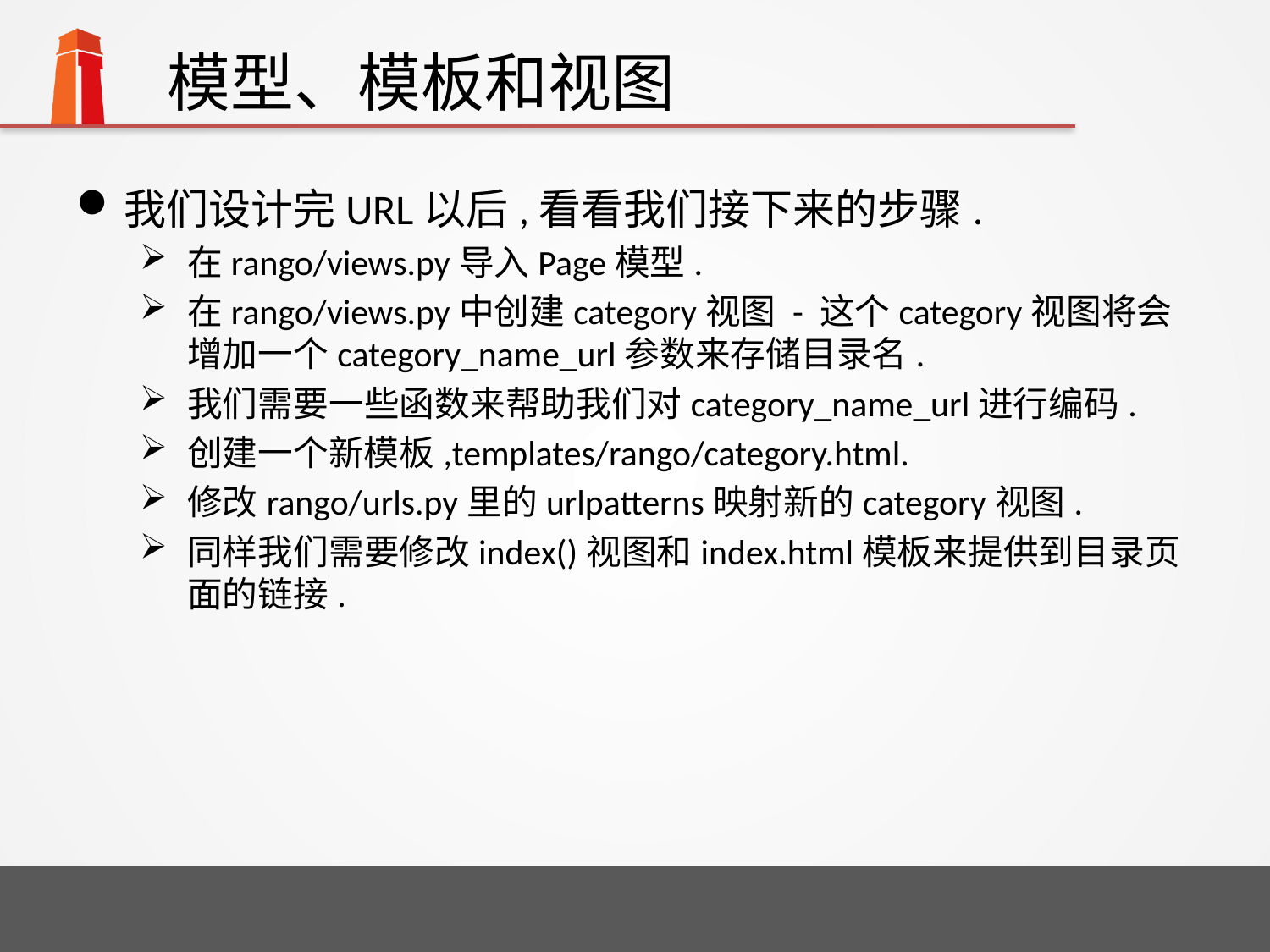

# 模型、模板和视图
我们设计完URL以后,看看我们接下来的步骤.
在rango/views.py导入Page模型.
在rango/views.py中创建category视图 - 这个category视图将会增加一个category_name_url参数来存储目录名.
我们需要一些函数来帮助我们对category_name_url进行编码.
创建一个新模板,templates/rango/category.html.
修改rango/urls.py里的urlpatterns映射新的category视图.
同样我们需要修改index()视图和index.html模板来提供到目录页面的链接.